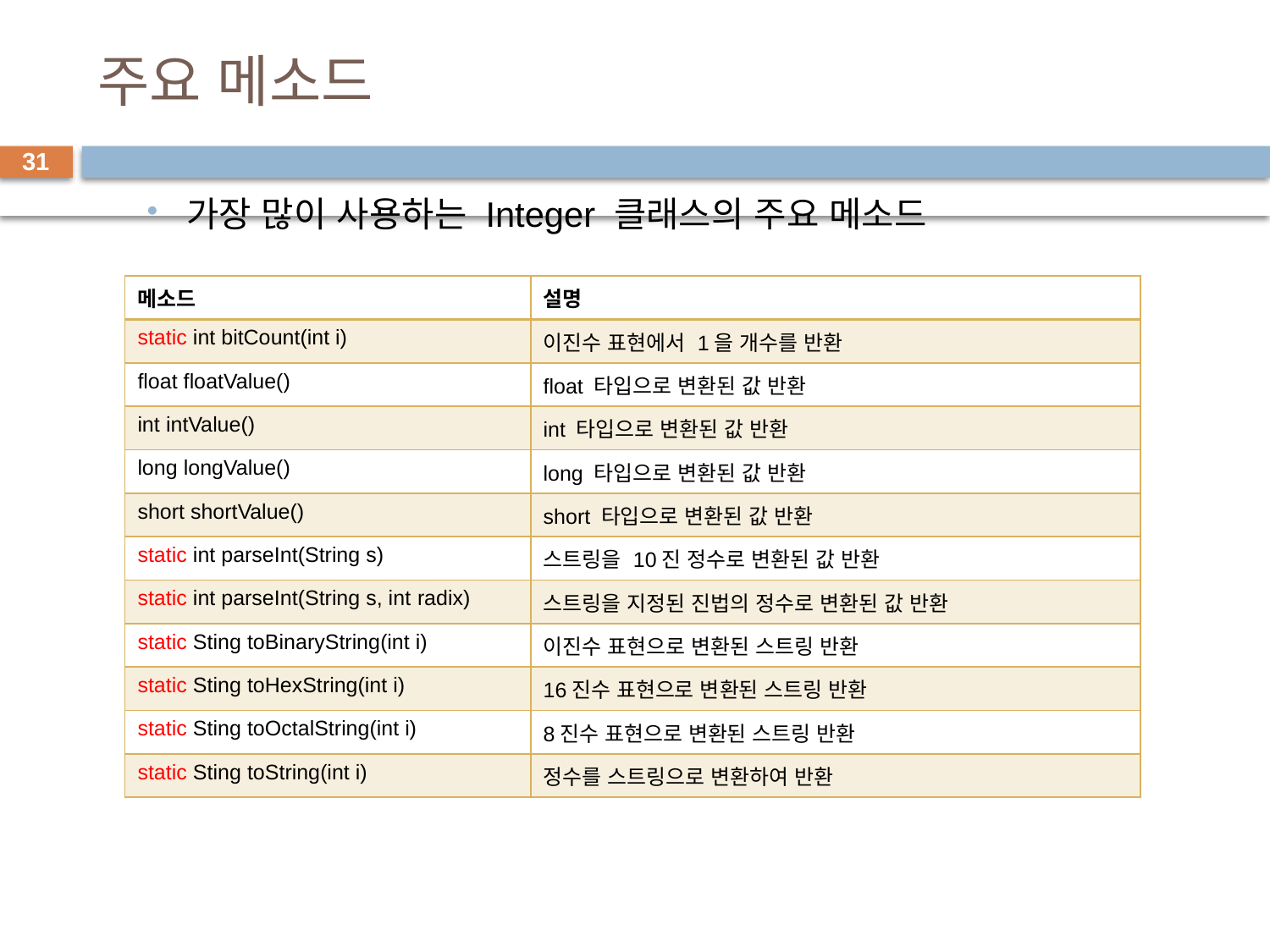

# 주요 메소드
31
가장 많이 사용하는 Integer 클래스의 주요 메소드

| 메소드 | 설명 |
| --- | --- |
| static int bitCount(int i) | 이진수 표현에서 1을 개수를 반환 |
| float floatValue() | float 타입으로 변환된 값 반환 |
| int intValue() | int 타입으로 변환된 값 반환 |
| long longValue() | long 타입으로 변환된 값 반환 |
| short shortValue() | short 타입으로 변환된 값 반환 |
| static int parseInt(String s) | 스트링을 10진 정수로 변환된 값 반환 |
| static int parseInt(String s, int radix) | 스트링을 지정된 진법의 정수로 변환된 값 반환 |
| static Sting toBinaryString(int i) | 이진수 표현으로 변환된 스트링 반환 |
| static Sting toHexString(int i) | 16진수 표현으로 변환된 스트링 반환 |
| static Sting toOctalString(int i) | 8진수 표현으로 변환된 스트링 반환 |
| static Sting toString(int i) | 정수를 스트링으로 변환하여 반환 |